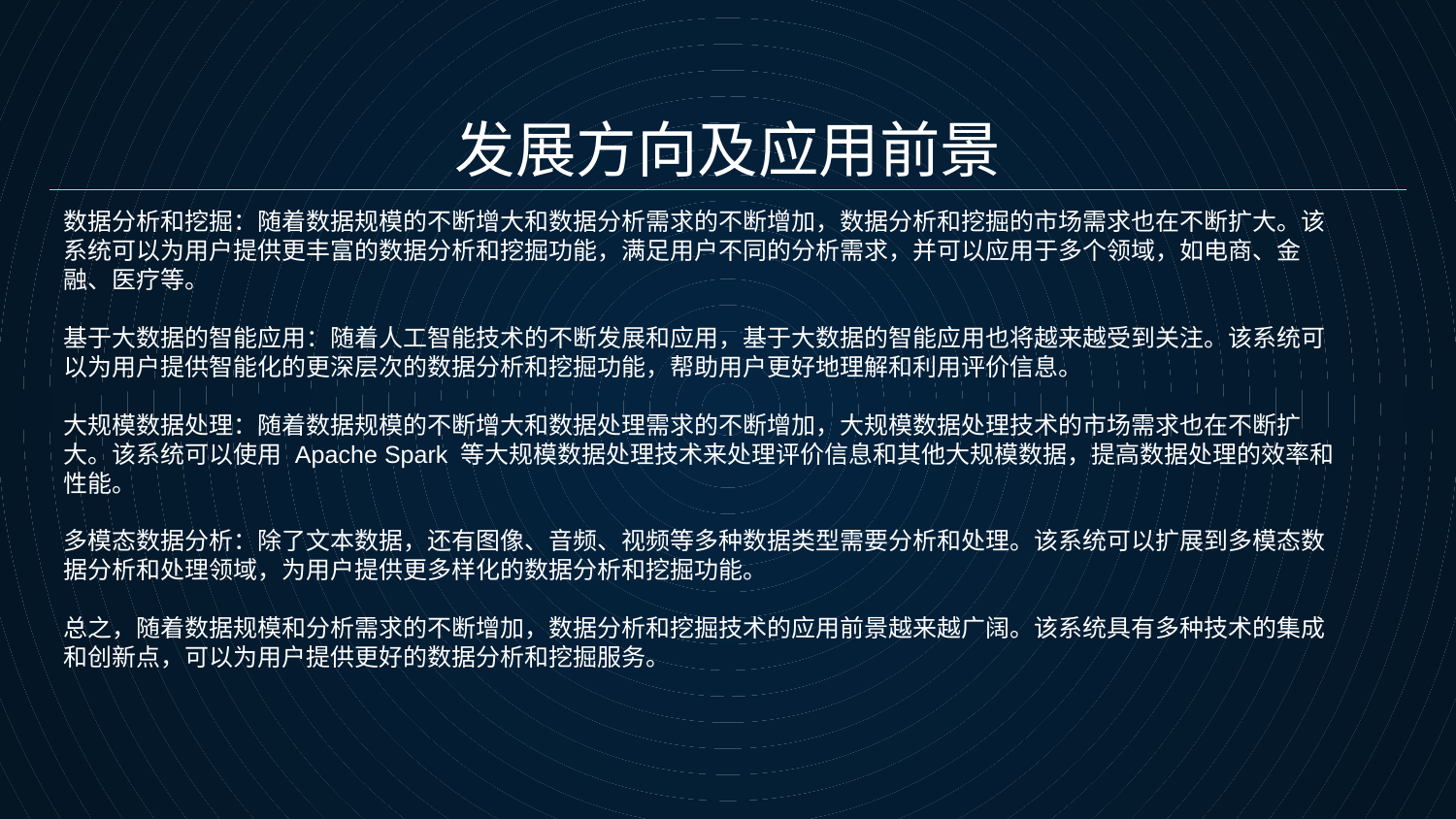

# 发展方向及应用前景
数据分析和挖掘：随着数据规模的不断增大和数据分析需求的不断增加，数据分析和挖掘的市场需求也在不断扩大。该系统可以为用户提供更丰富的数据分析和挖掘功能，满足用户不同的分析需求，并可以应用于多个领域，如电商、金融、医疗等。

基于大数据的智能应用：随着人工智能技术的不断发展和应用，基于大数据的智能应用也将越来越受到关注。该系统可以为用户提供智能化的更深层次的数据分析和挖掘功能，帮助用户更好地理解和利用评价信息。

大规模数据处理：随着数据规模的不断增大和数据处理需求的不断增加，大规模数据处理技术的市场需求也在不断扩大。该系统可以使用 Apache Spark 等大规模数据处理技术来处理评价信息和其他大规模数据，提高数据处理的效率和性能。

多模态数据分析：除了文本数据，还有图像、音频、视频等多种数据类型需要分析和处理。该系统可以扩展到多模态数据分析和处理领域，为用户提供更多样化的数据分析和挖掘功能。

总之，随着数据规模和分析需求的不断增加，数据分析和挖掘技术的应用前景越来越广阔。该系统具有多种技术的集成和创新点，可以为用户提供更好的数据分析和挖掘服务。